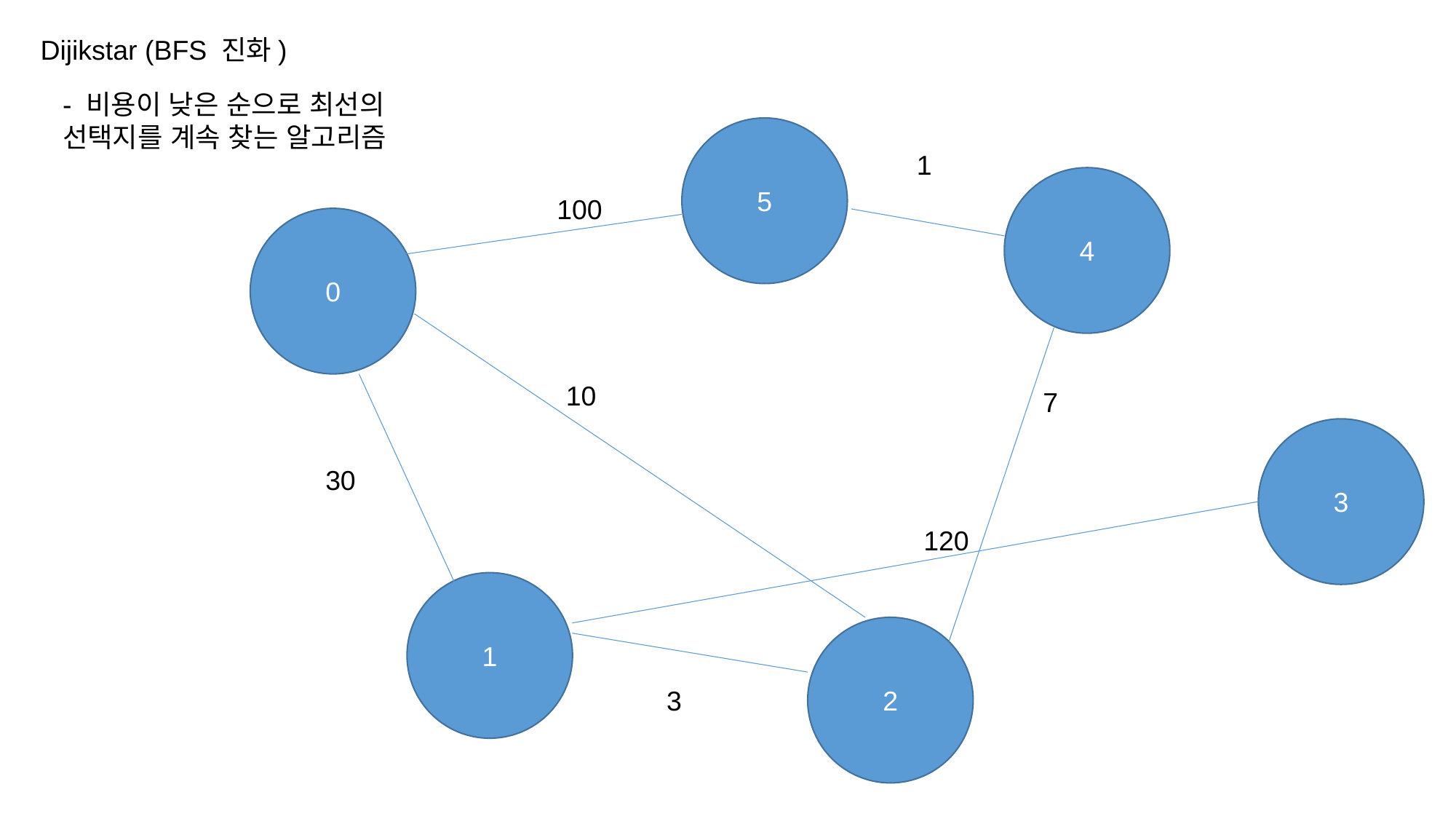

Dijikstar (BFS 진화)
- 비용이 낮은 순으로 최선의
선택지를 계속 찾는 알고리즘
5
1
4
100
0
10
7
3
30
120
1
2
3